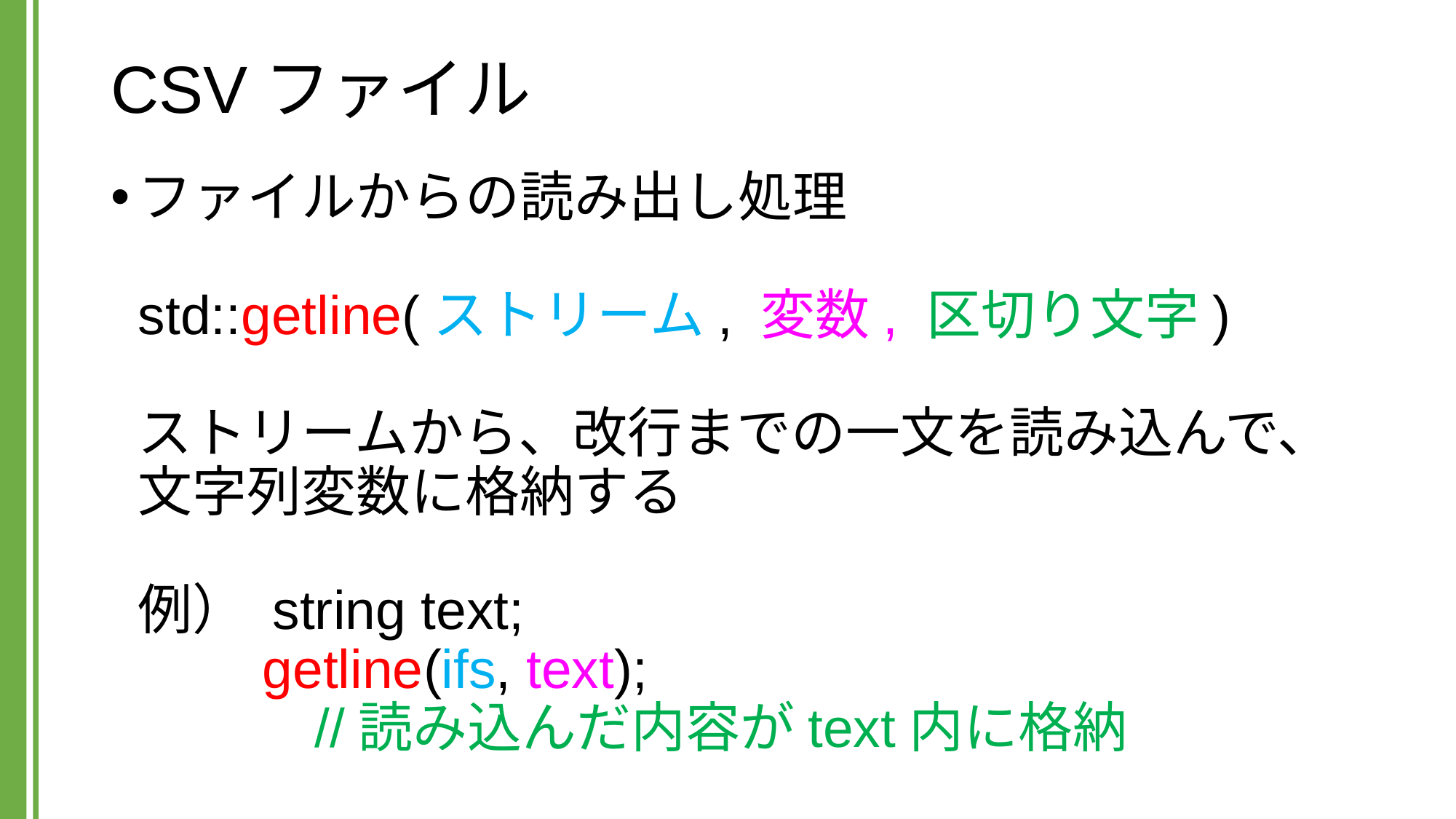

# CSVファイル
ファイルからの読み出し処理
std::getline(ストリーム, 変数, 区切り文字)
ストリームから、改行までの一文を読み込んで、
文字列変数に格納する
例） string text;
	 getline(ifs, text);
　　　//読み込んだ内容がtext内に格納